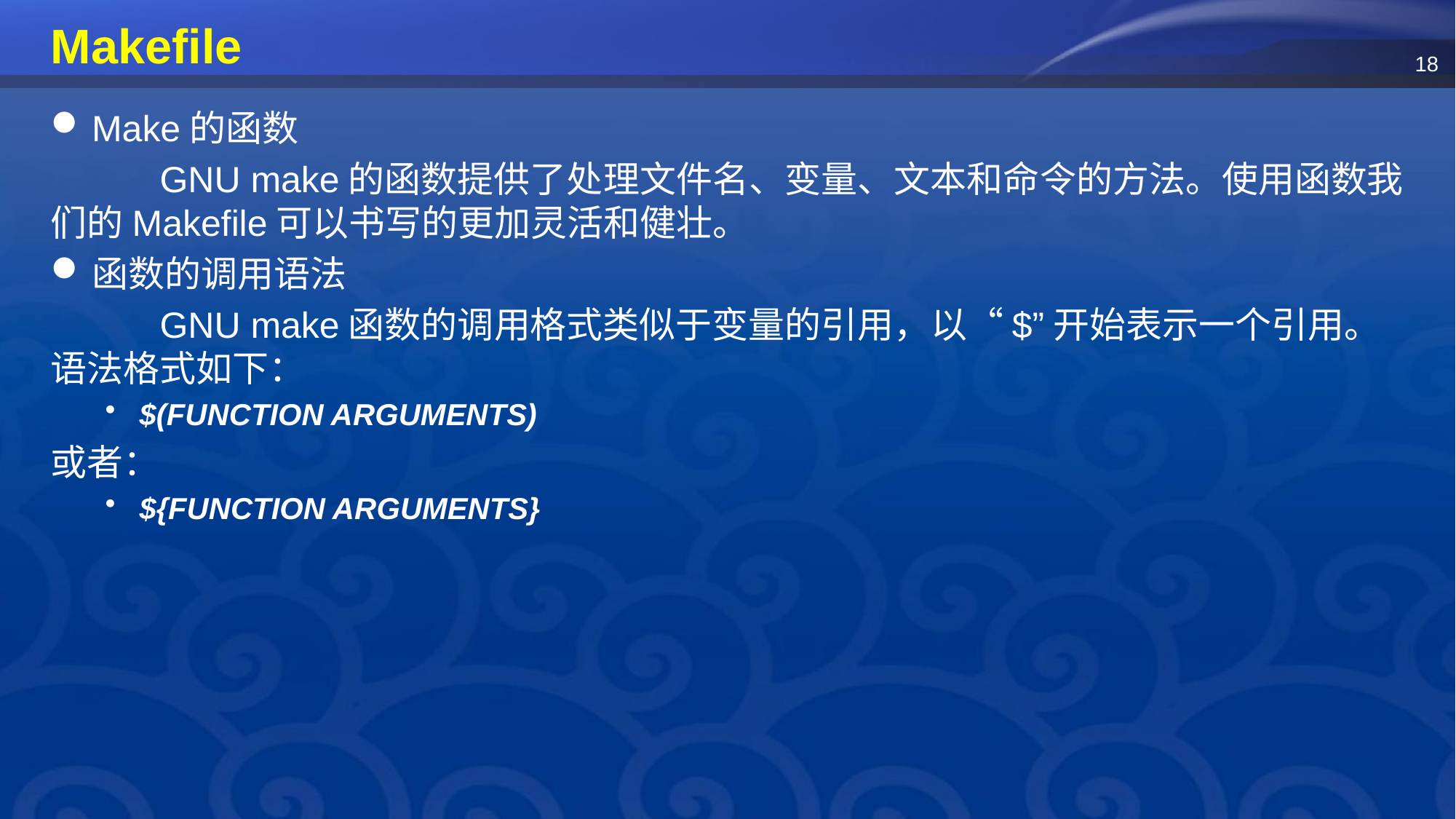

# Makefile
Make的函数
	GNU make的函数提供了处理文件名、变量、文本和命令的方法。使用函数我们的Makefile可以书写的更加灵活和健壮。
函数的调用语法
	GNU make函数的调用格式类似于变量的引用，以“$”开始表示一个引用。语法格式如下：
$(FUNCTION ARGUMENTS)
或者：
${FUNCTION ARGUMENTS}